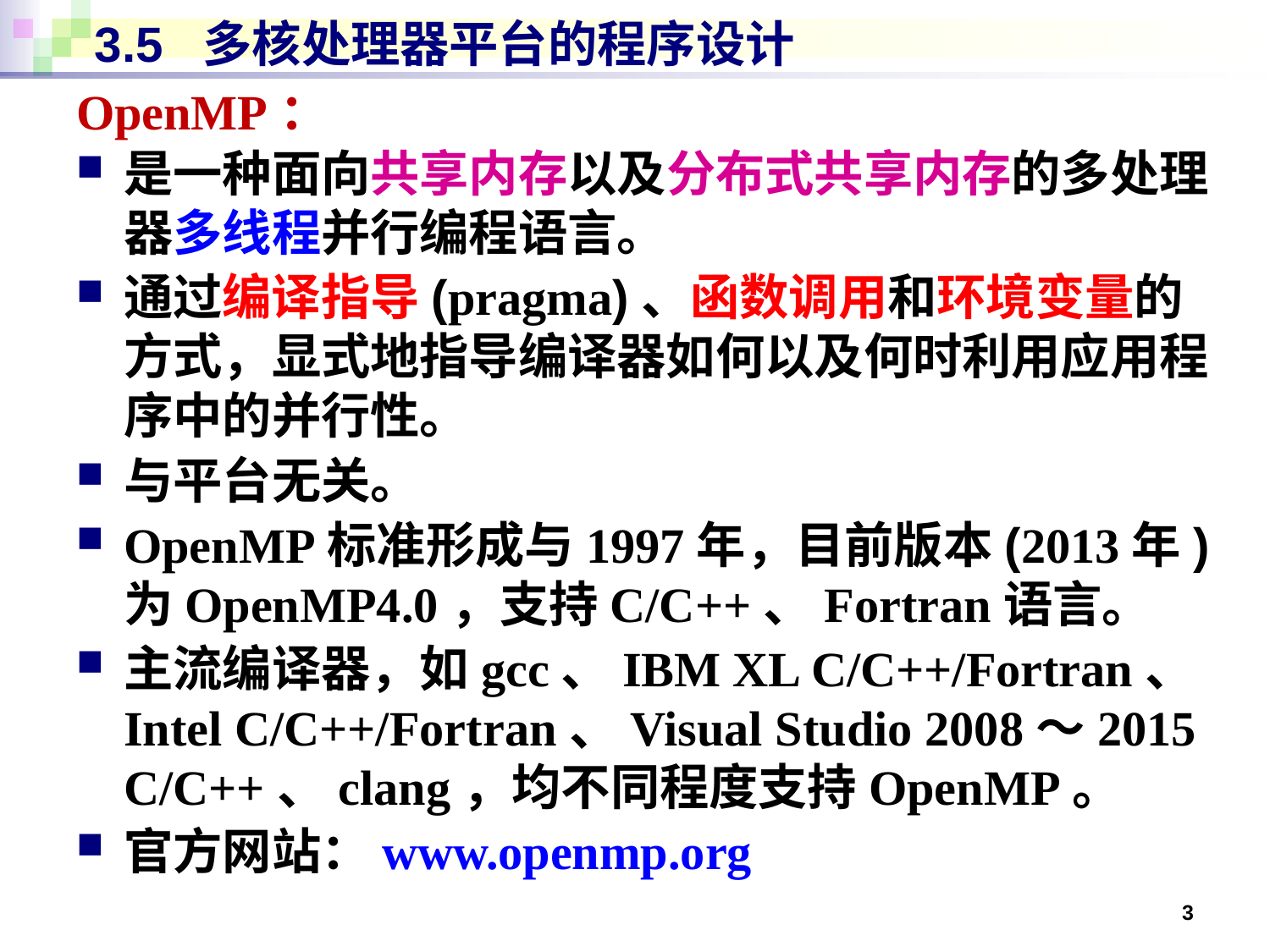

# 3.5  多核处理器平台的程序设计
OpenMP：
是一种面向共享内存以及分布式共享内存的多处理器多线程并行编程语言。
通过编译指导(pragma)、函数调用和环境变量的方式，显式地指导编译器如何以及何时利用应用程序中的并行性。
与平台无关。
OpenMP标准形成与1997年，目前版本(2013年)为OpenMP4.0，支持C/C++、Fortran语言。
主流编译器，如gcc、IBM XL C/C++/Fortran、Intel C/C++/Fortran、Visual Studio 2008～2015 C/C++、clang，均不同程度支持OpenMP。
官方网站：www.openmp.org
3